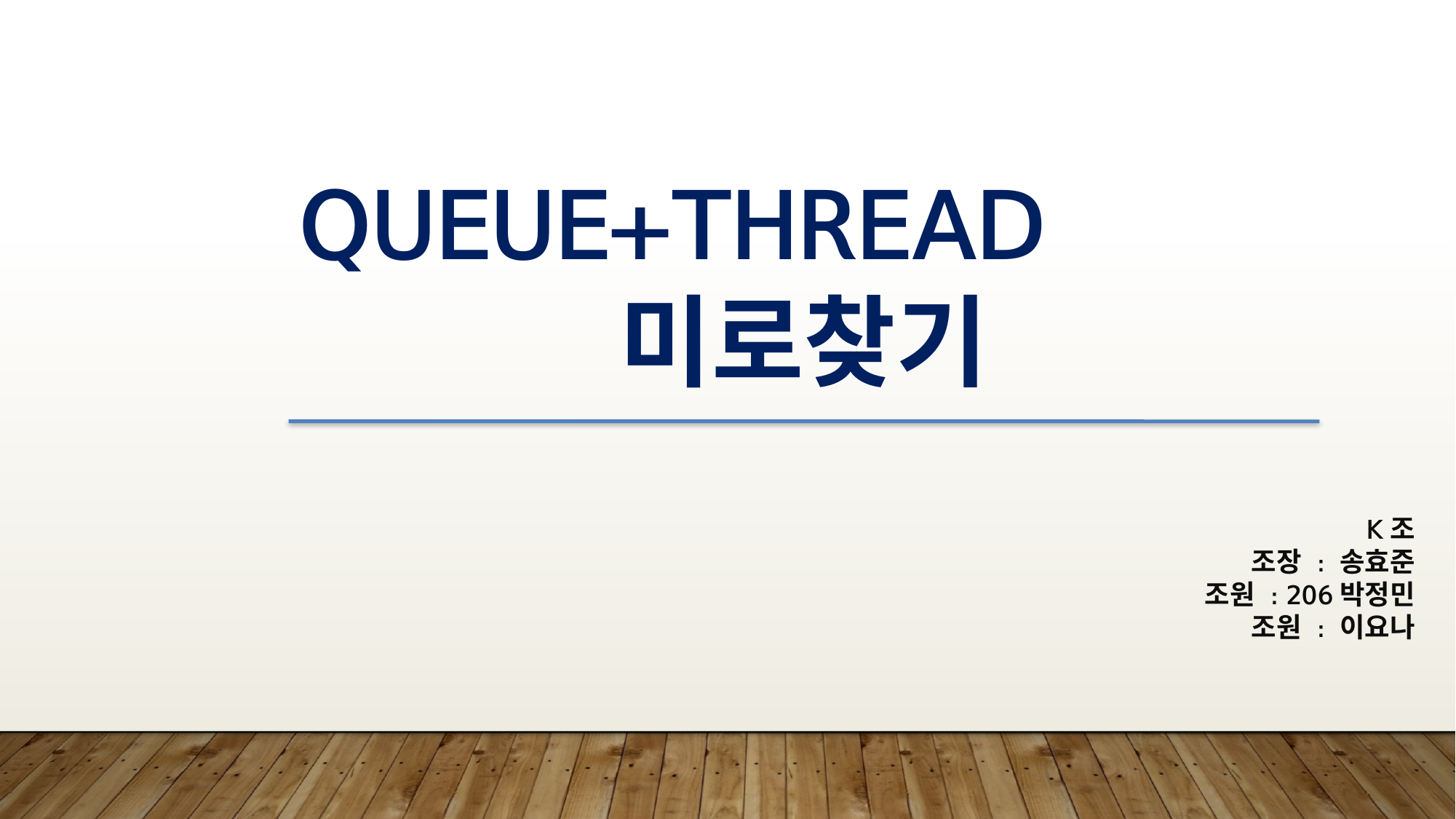

Queue+thread
미로찾기
K조
조장 : 송효준
조원 : 206박정민
조원 : 이요나